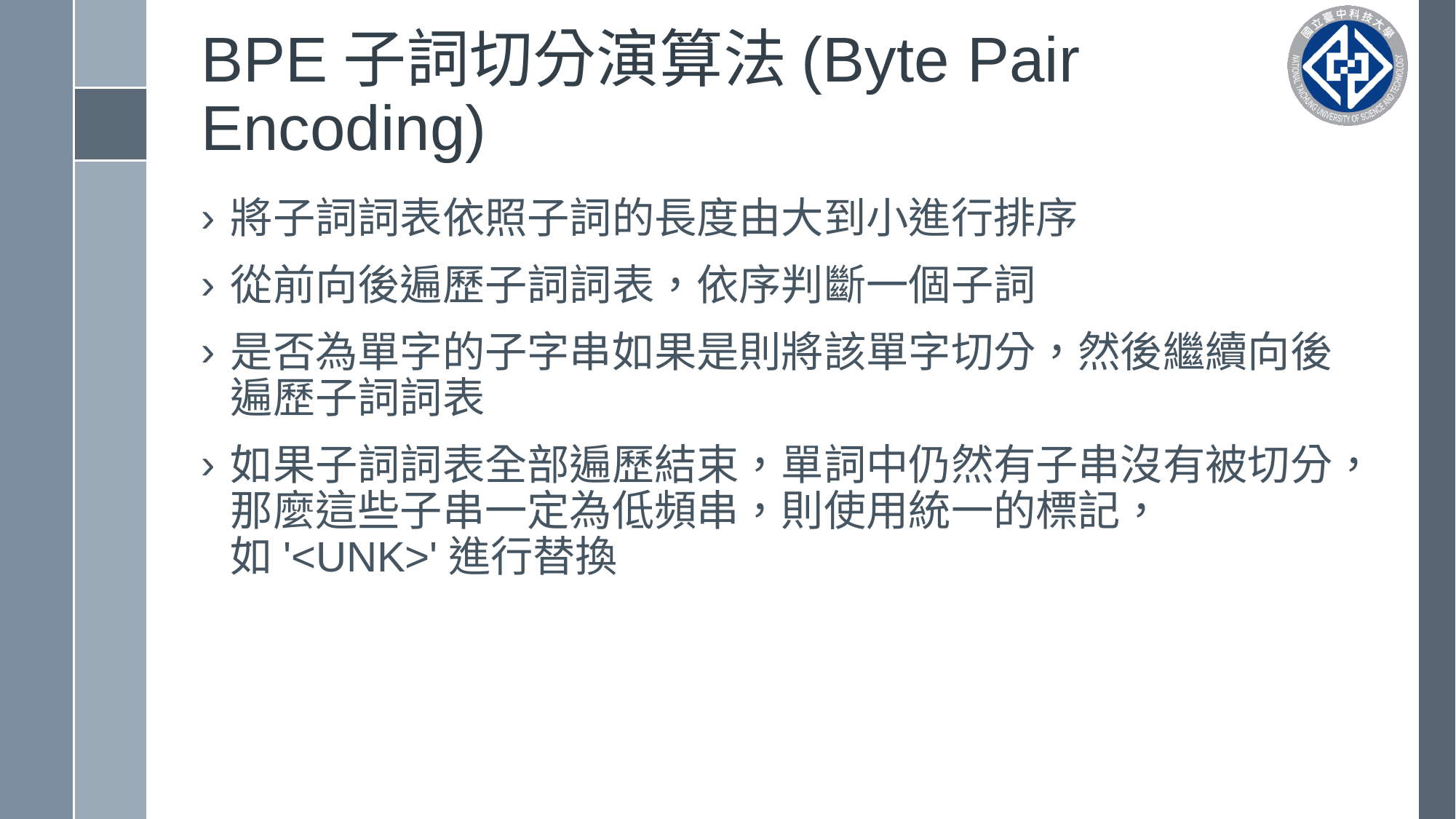

# BPE子詞切分演算法(Byte Pair Encoding)
將子詞詞表依照子詞的長度由大到小進行排序
從前向後遍歷子詞詞表，依序判斷一個子詞
是否為單字的子字串如果是則將該單字切分，然後繼續向後遍歷子詞詞表
如果子詞詞表全部遍歷結束，單詞中仍然有子串沒有被切分，那麼這些子串一定為低頻串，則使用統一的標記，如'<UNK>'進行替換